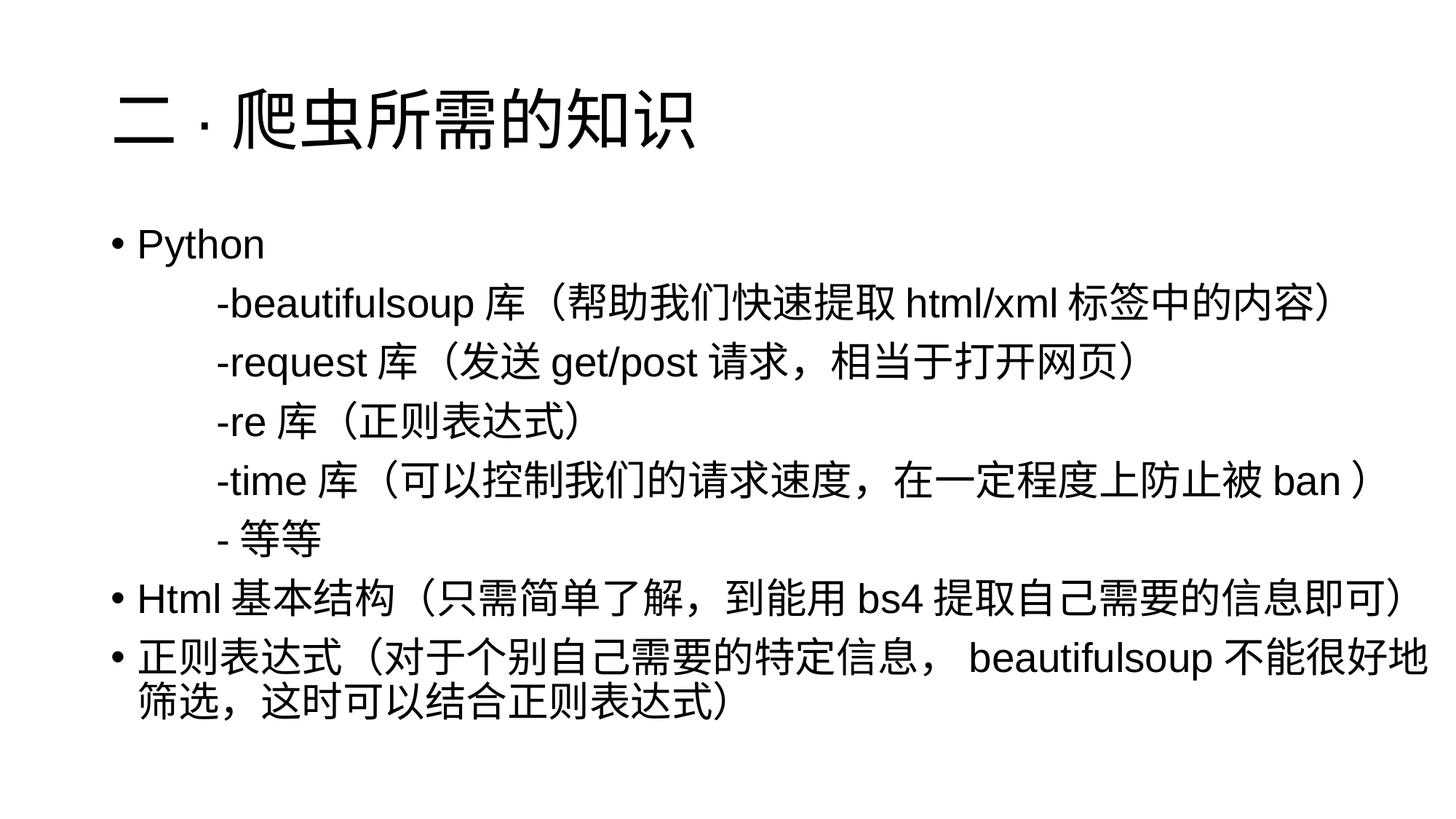

# 二·爬虫所需的知识
Python
	-beautifulsoup库（帮助我们快速提取html/xml标签中的内容）
	-request库（发送get/post请求，相当于打开网页）
	-re库（正则表达式）
	-time库（可以控制我们的请求速度，在一定程度上防止被ban）
	-等等
Html基本结构（只需简单了解，到能用bs4提取自己需要的信息即可）
正则表达式（对于个别自己需要的特定信息，beautifulsoup不能很好地筛选，这时可以结合正则表达式）